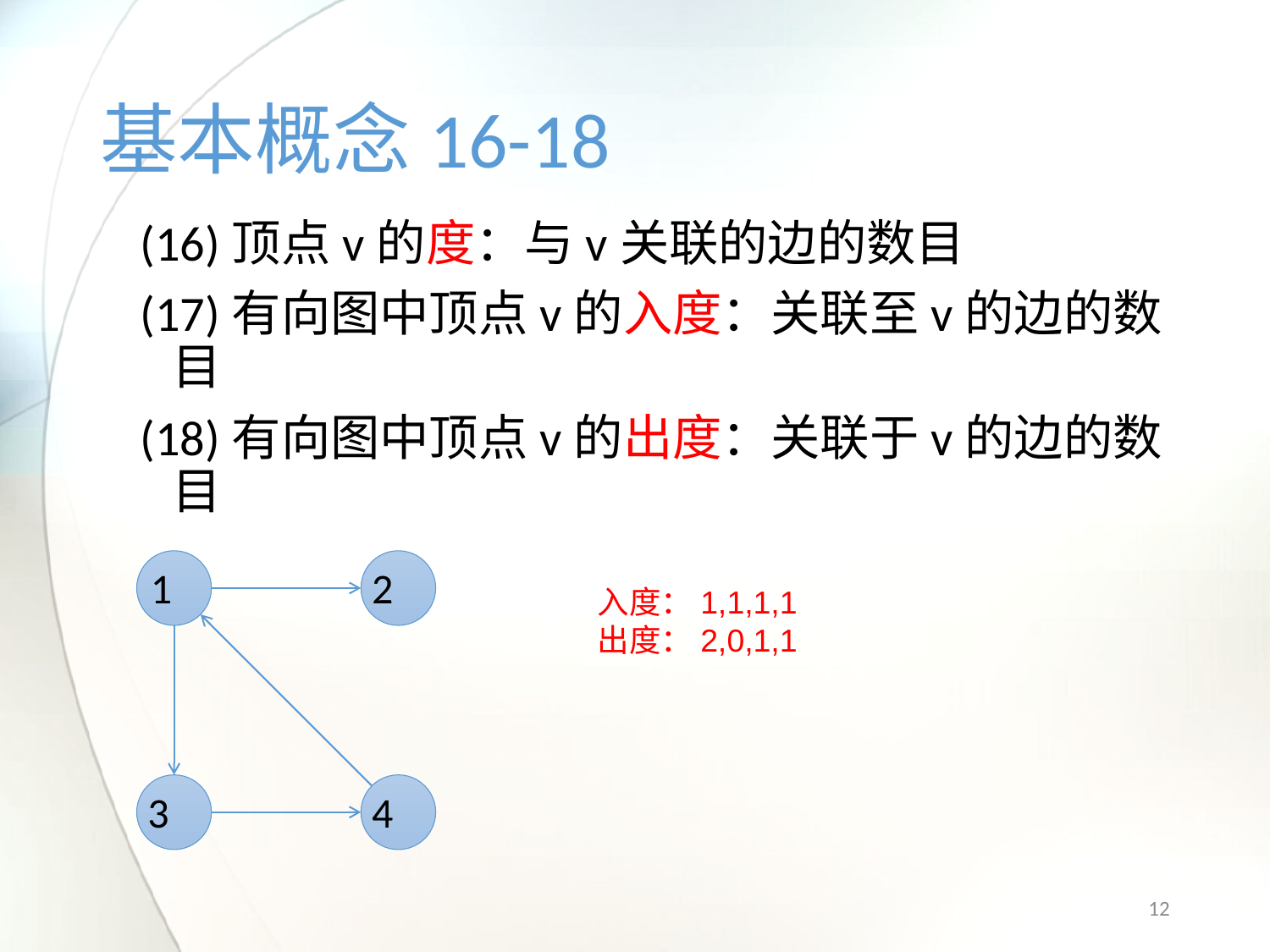

# 基本概念16-18
(16)顶点v的度：与v关联的边的数目
(17)有向图中顶点v的入度：关联至v的边的数目
(18)有向图中顶点v的出度：关联于v的边的数目

1
2
入度：1,1,1,1
出度：2,0,1,1
3
4
12